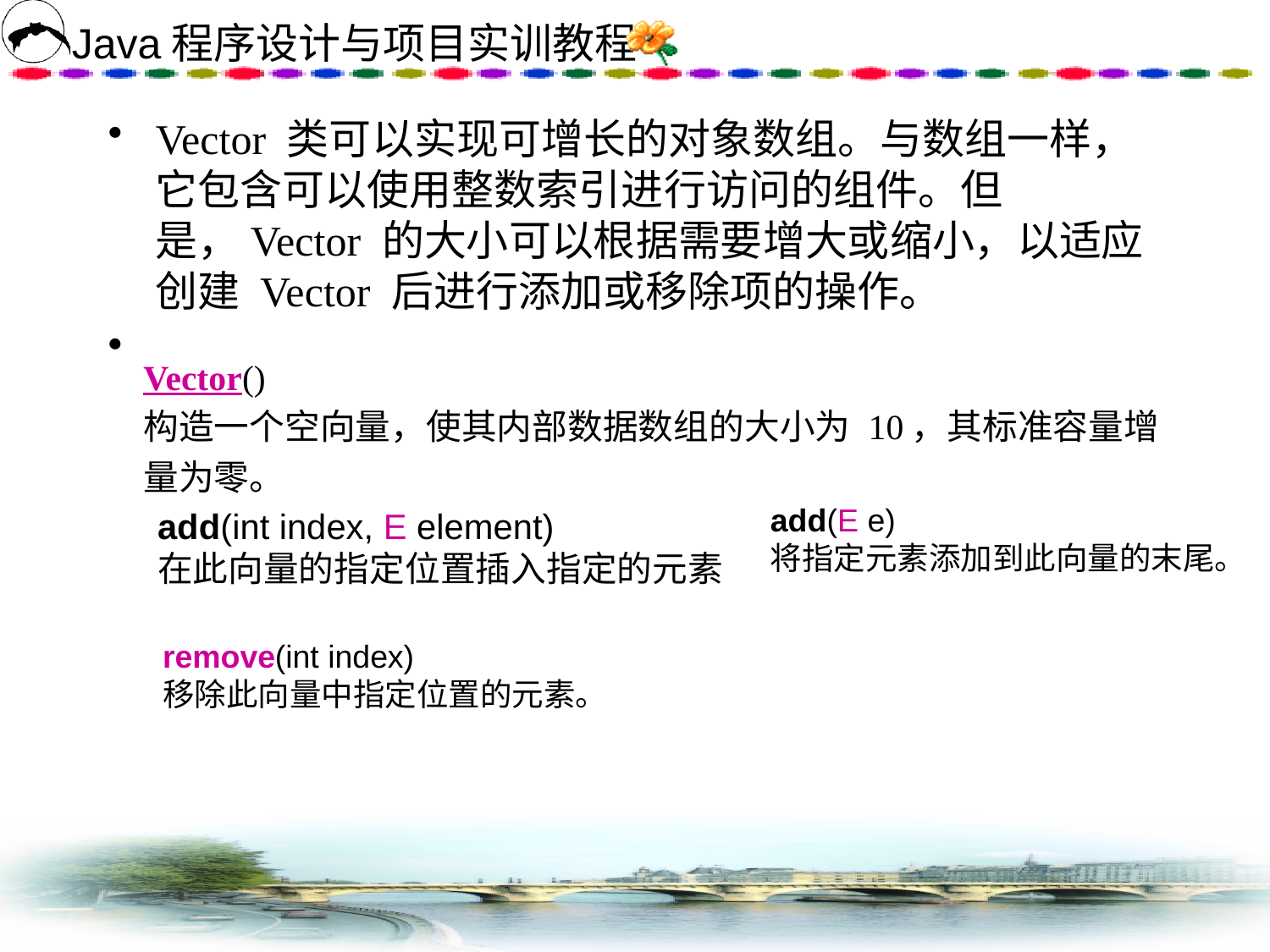

Vector 类可以实现可增长的对象数组。与数组一样，它包含可以使用整数索引进行访问的组件。但是，Vector 的大小可以根据需要增大或缩小，以适应创建 Vector 后进行添加或移除项的操作。

| Vector() 构造一个空向量，使其内部数据数组的大小为 10，其标准容量增量为零。 |  |
| --- | --- |
add(E e)
将指定元素添加到此向量的末尾。

add(int index, E element)
在此向量的指定位置插入指定的元素
remove(int index)
移除此向量中指定位置的元素。